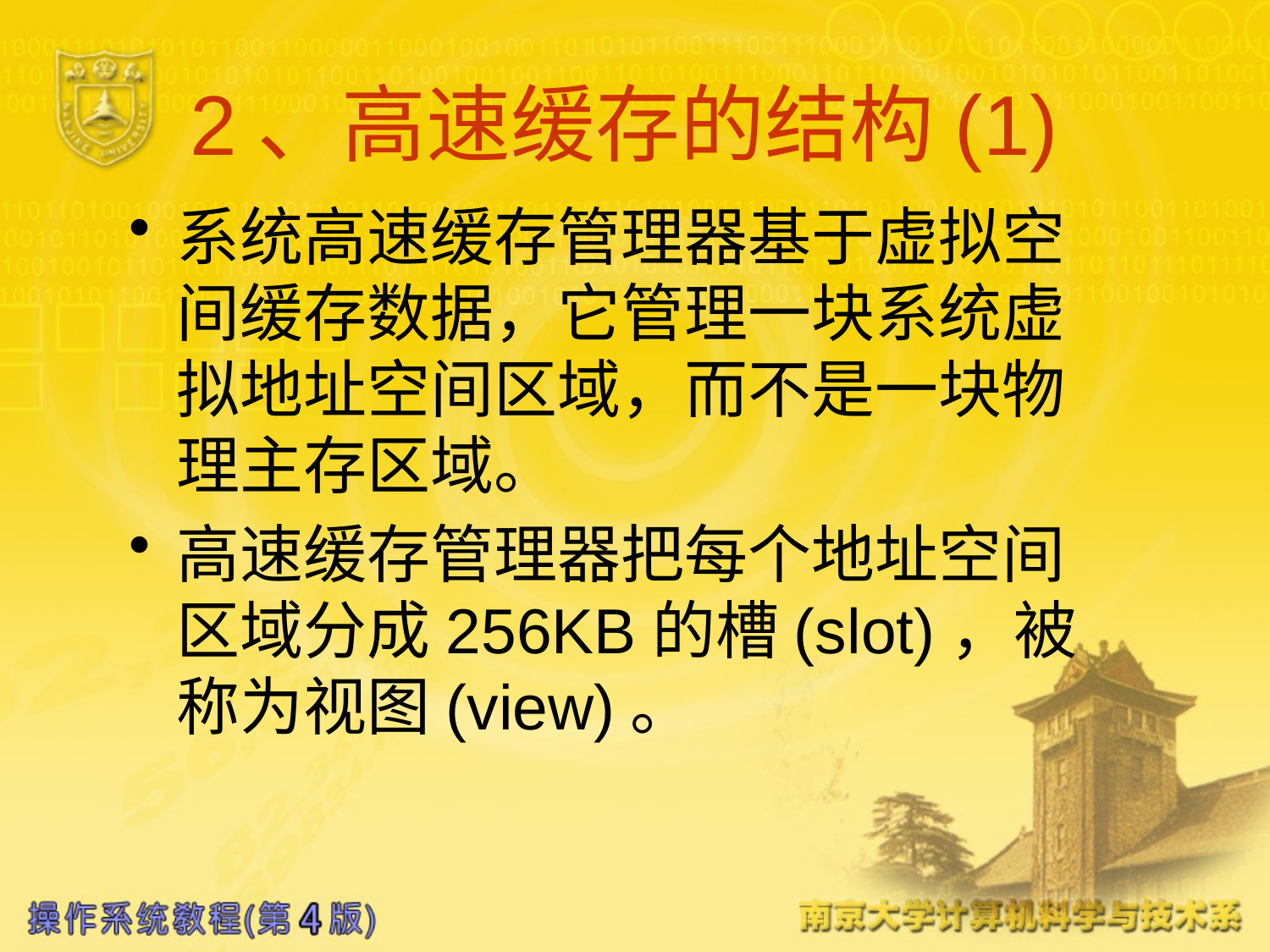

# 2、高速缓存的结构(1)
系统高速缓存管理器基于虚拟空间缓存数据，它管理一块系统虚拟地址空间区域，而不是一块物理主存区域。
高速缓存管理器把每个地址空间区域分成256KB的槽(slot)，被称为视图(view)。